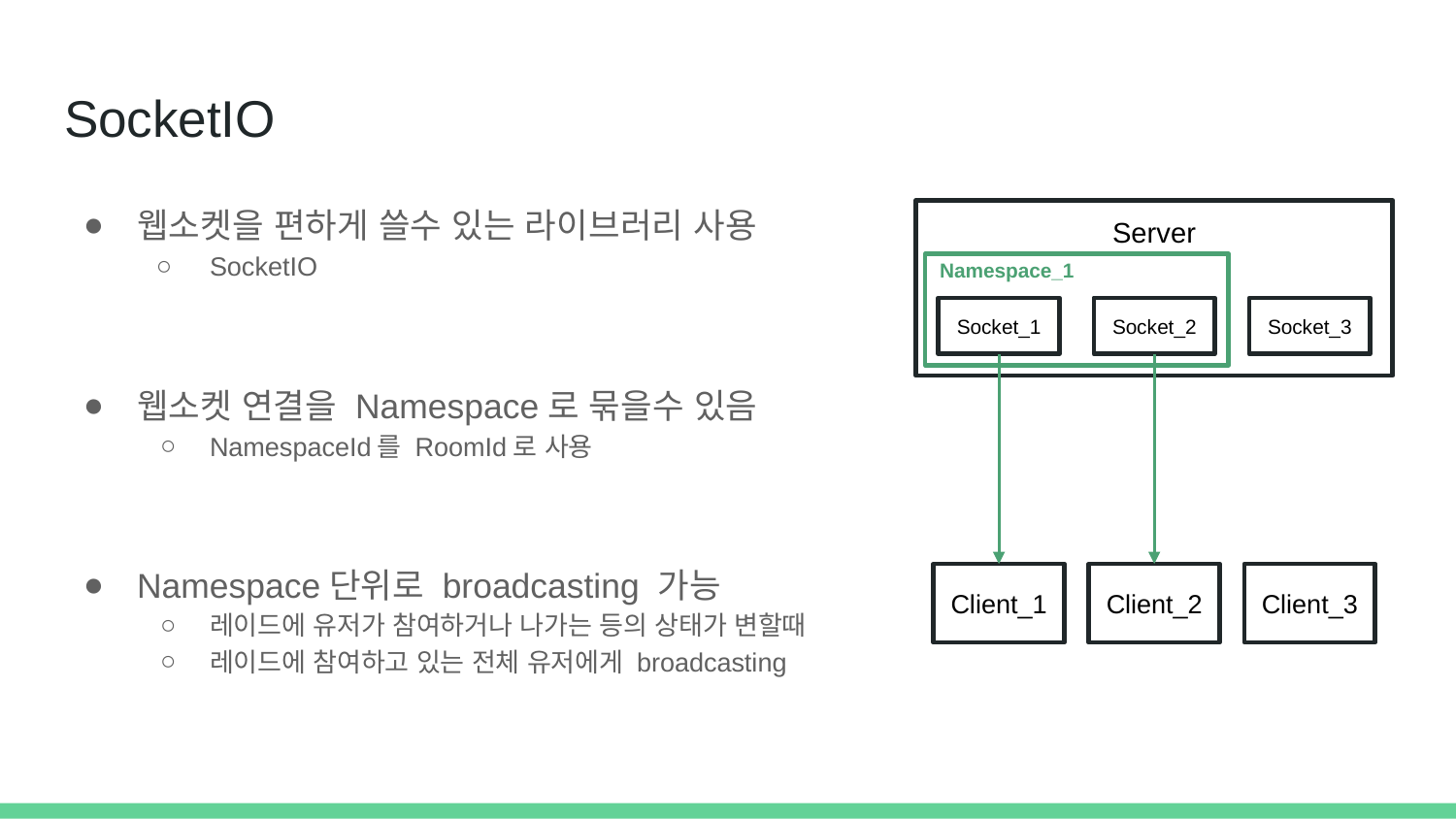

# SocketIO
웹소켓을 편하게 쓸수 있는 라이브러리 사용
SocketIO

웹소켓 연결을 Namespace로 묶을수 있음
NamespaceId를 RoomId로 사용

Namespace단위로 broadcasting 가능
레이드에 유저가 참여하거나 나가는 등의 상태가 변할때
레이드에 참여하고 있는 전체 유저에게 broadcasting
Server
Namespace_1
Socket_1
Socket_2
Socket_3
Client_1
Client_2
Client_3